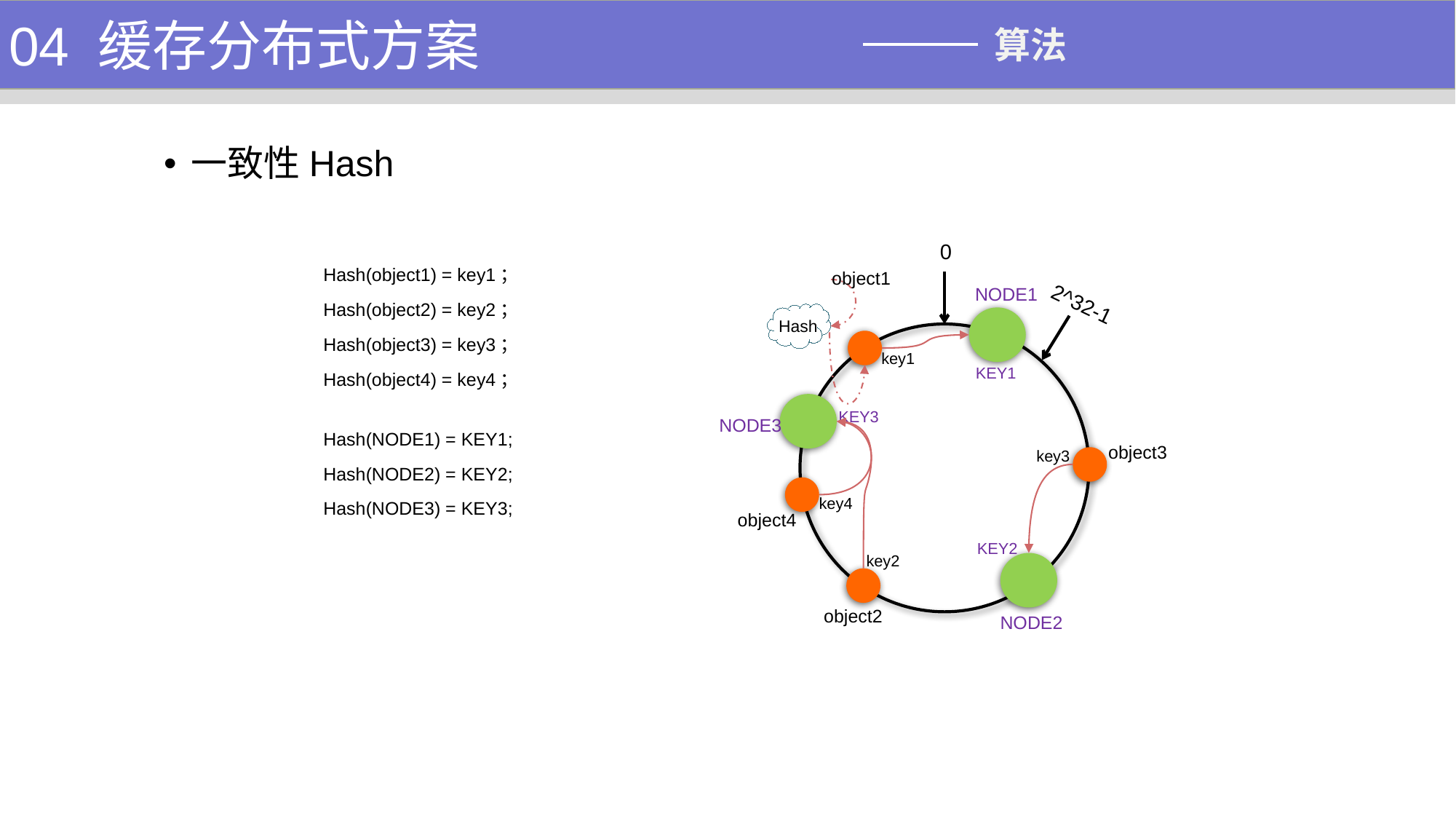

1、功能介绍
04 缓存分布式方案
算法
一致性Hash
0
Hash(object1) = key1；
Hash(object2) = key2；
Hash(object3) = key3；
Hash(object4) = key4；
object1
NODE1

KEY1
2^32-1

Hash

key1

KEY3
NODE3
Hash(NODE1) = KEY1;
Hash(NODE2) = KEY2;
Hash(NODE3) = KEY3;
object3
key3

key4
object4
KEY2

NODE2
key2

object2